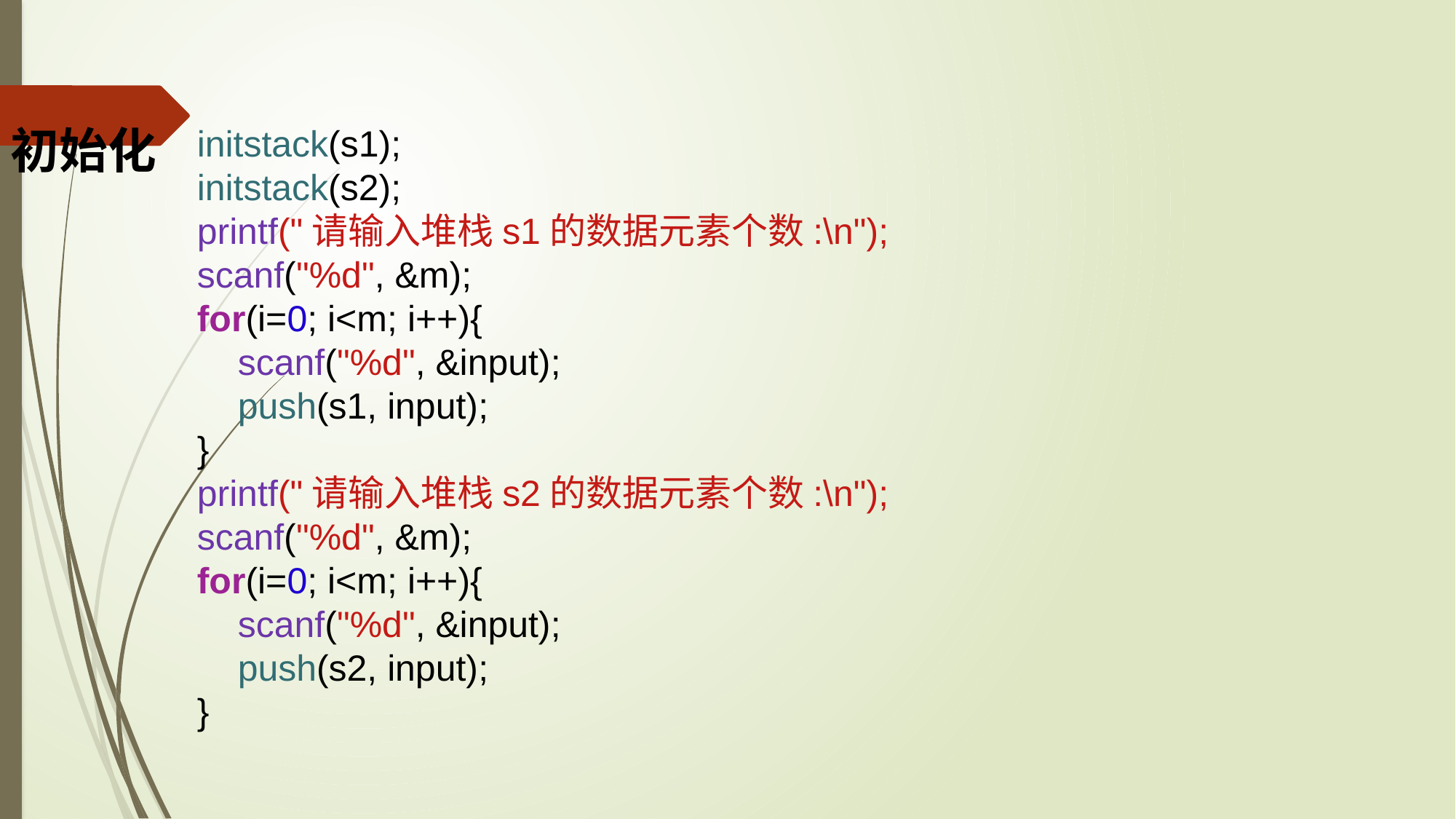

初始化
    initstack(s1);
    initstack(s2);
    printf("请输入堆栈s1的数据元素个数:\n");
    scanf("%d", &m);
    for(i=0; i<m; i++){
        scanf("%d", &input);
        push(s1, input);
    }
    printf("请输入堆栈s2的数据元素个数:\n");
    scanf("%d", &m);
    for(i=0; i<m; i++){
        scanf("%d", &input);
        push(s2, input);
    }